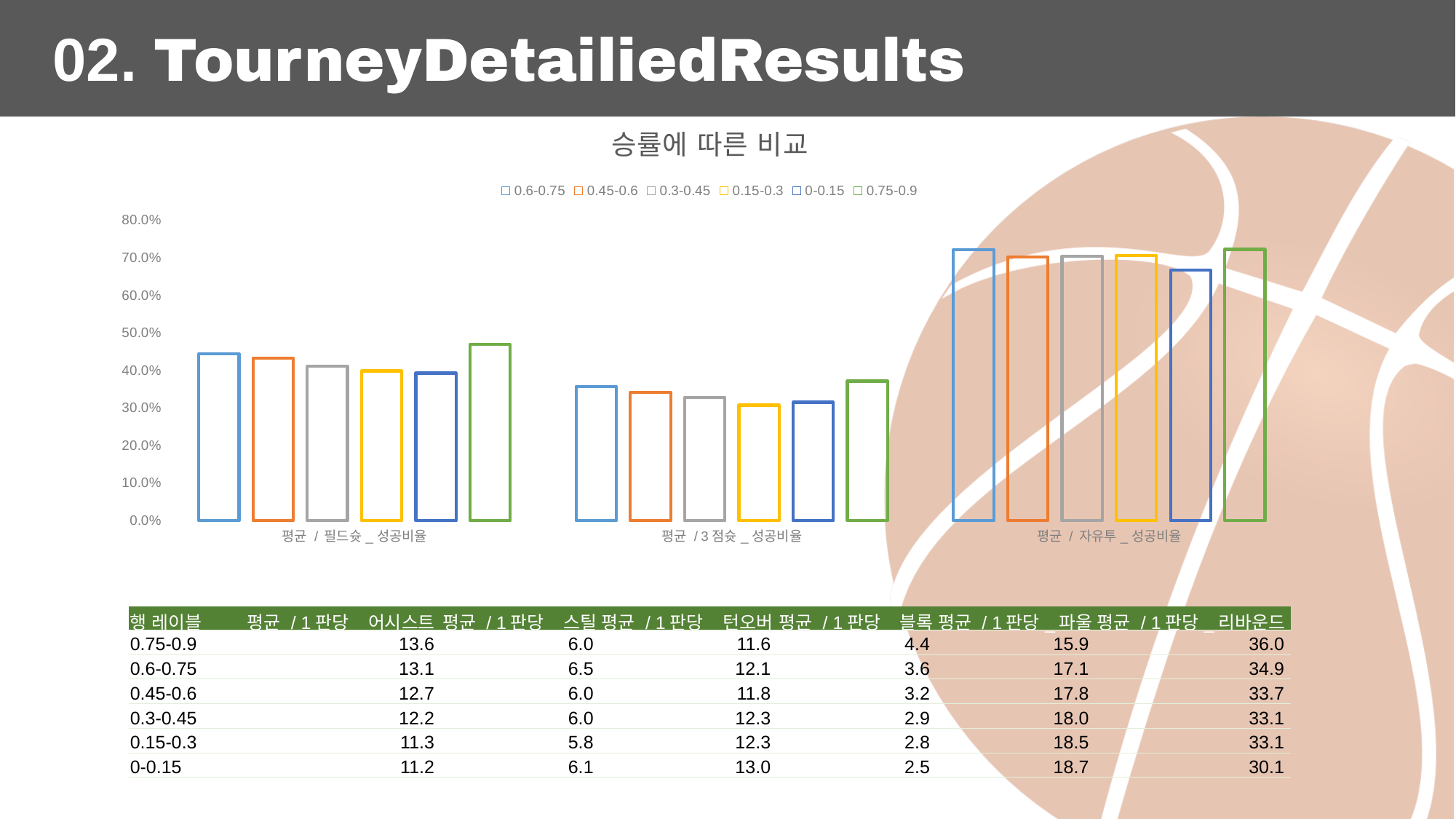

02. TourneyDetailiedResults

### Chart: 승률에 따른 비교

| Category | 0.6-0.75 | 0.45-0.6 | 0.3-0.45 | 0.15-0.3 | 0-0.15 | 0.75-0.9 |
|---|---|---|---|---|---|---|
| 평균 / 필드슛_성공비율 | 0.445282817315459 | 0.433389253828792 | 0.410848223412348 | 0.399095532515587 | 0.39331547330413 | 0.469469491009235 |
| 평균 / 3점슛_성공비율 | 0.358059429164879 | 0.342584491844956 | 0.329037307681261 | 0.308036875349275 | 0.315750961798962 | 0.372004994908117 |
| 평균 / 자유투_성공비율 | 0.722482759200941 | 0.702417966729651 | 0.705212524252197 | 0.707152454025175 | 0.667789307796178 | 0.722647568001292 |
| 행 레이블 | 평균 / 1판당\_어시스트 | 평균 / 1판당\_스틸 | 평균 / 1판당\_턴오버 | 평균 / 1판당\_블록 | 평균 / 1판당\_파울 | 평균 / 1판당\_리바운드 |
| --- | --- | --- | --- | --- | --- | --- |
| 0.75-0.9 | 13.6 | 6.0 | 11.6 | 4.4 | 15.9 | 36.0 |
| 0.6-0.75 | 13.1 | 6.5 | 12.1 | 3.6 | 17.1 | 34.9 |
| 0.45-0.6 | 12.7 | 6.0 | 11.8 | 3.2 | 17.8 | 33.7 |
| 0.3-0.45 | 12.2 | 6.0 | 12.3 | 2.9 | 18.0 | 33.1 |
| 0.15-0.3 | 11.3 | 5.8 | 12.3 | 2.8 | 18.5 | 33.1 |
| 0-0.15 | 11.2 | 6.1 | 13.0 | 2.5 | 18.7 | 30.1 |